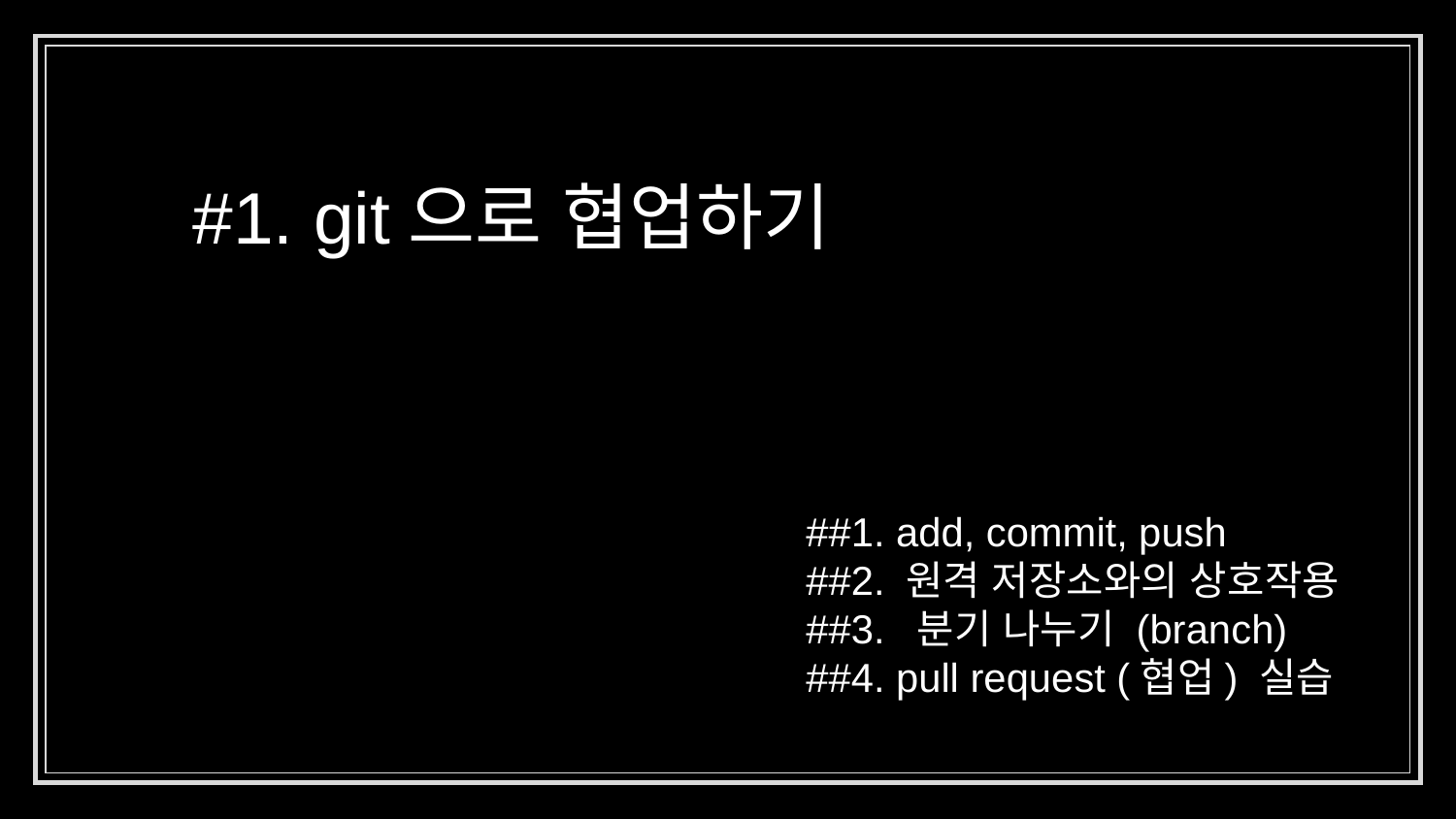

# #1. git으로 협업하기
##1. add, commit, push
##2. 원격 저장소와의 상호작용
##3.  분기 나누기 (branch)
##4. pull request (협업) 실습